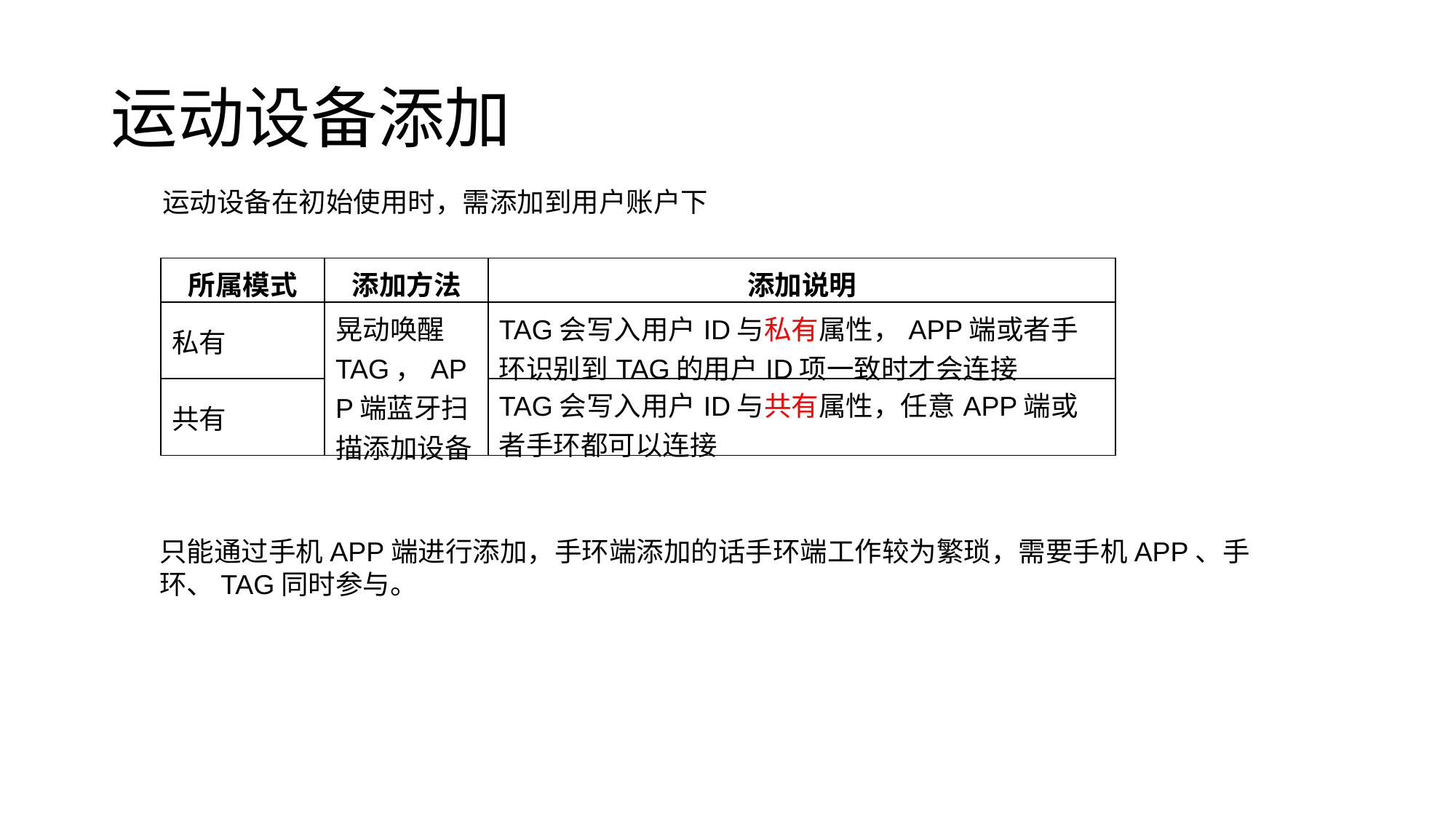

# 运动设备添加
运动设备在初始使用时，需添加到用户账户下
| 所属模式 | 添加方法 | 添加说明 |
| --- | --- | --- |
| 私有 | 晃动唤醒TAG，APP端蓝牙扫描添加设备 | TAG会写入用户ID与私有属性，APP端或者手环识别到TAG的用户ID项一致时才会连接 |
| 共有 |  | TAG会写入用户ID与共有属性，任意APP端或者手环都可以连接 |
只能通过手机APP端进行添加，手环端添加的话手环端工作较为繁琐，需要手机APP、手环、TAG同时参与。